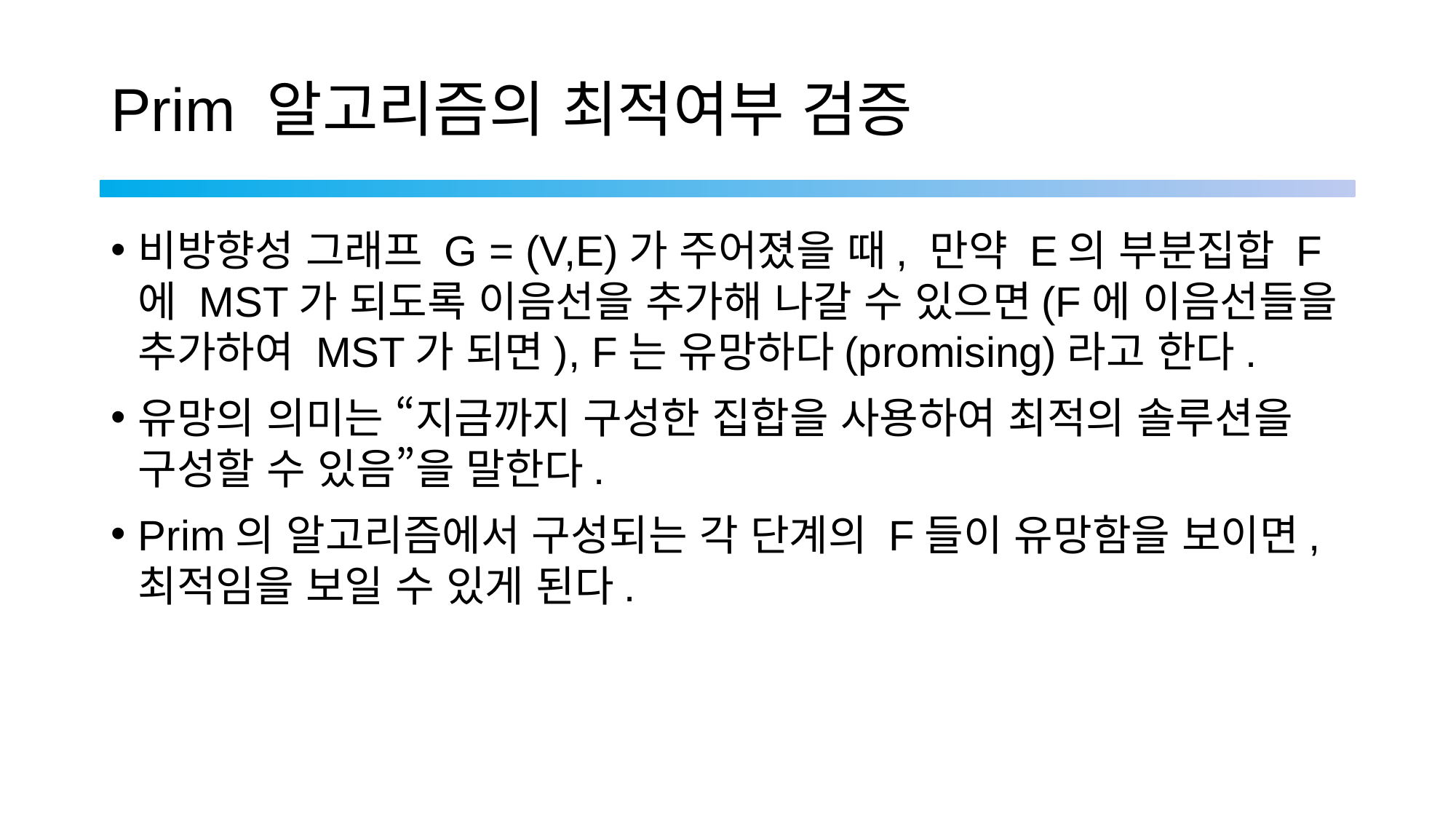

# Prim 알고리즘의 최적여부 검증
비방향성 그래프 G = (V,E)가 주어졌을 때, 만약 E의 부분집합 F에 MST가 되도록 이음선을 추가해 나갈 수 있으면(F에 이음선들을 추가하여 MST가 되면), F는 유망하다(promising)라고 한다.
유망의 의미는 “지금까지 구성한 집합을 사용하여 최적의 솔루션을 구성할 수 있음”을 말한다.
Prim의 알고리즘에서 구성되는 각 단계의 F들이 유망함을 보이면, 최적임을 보일 수 있게 된다.